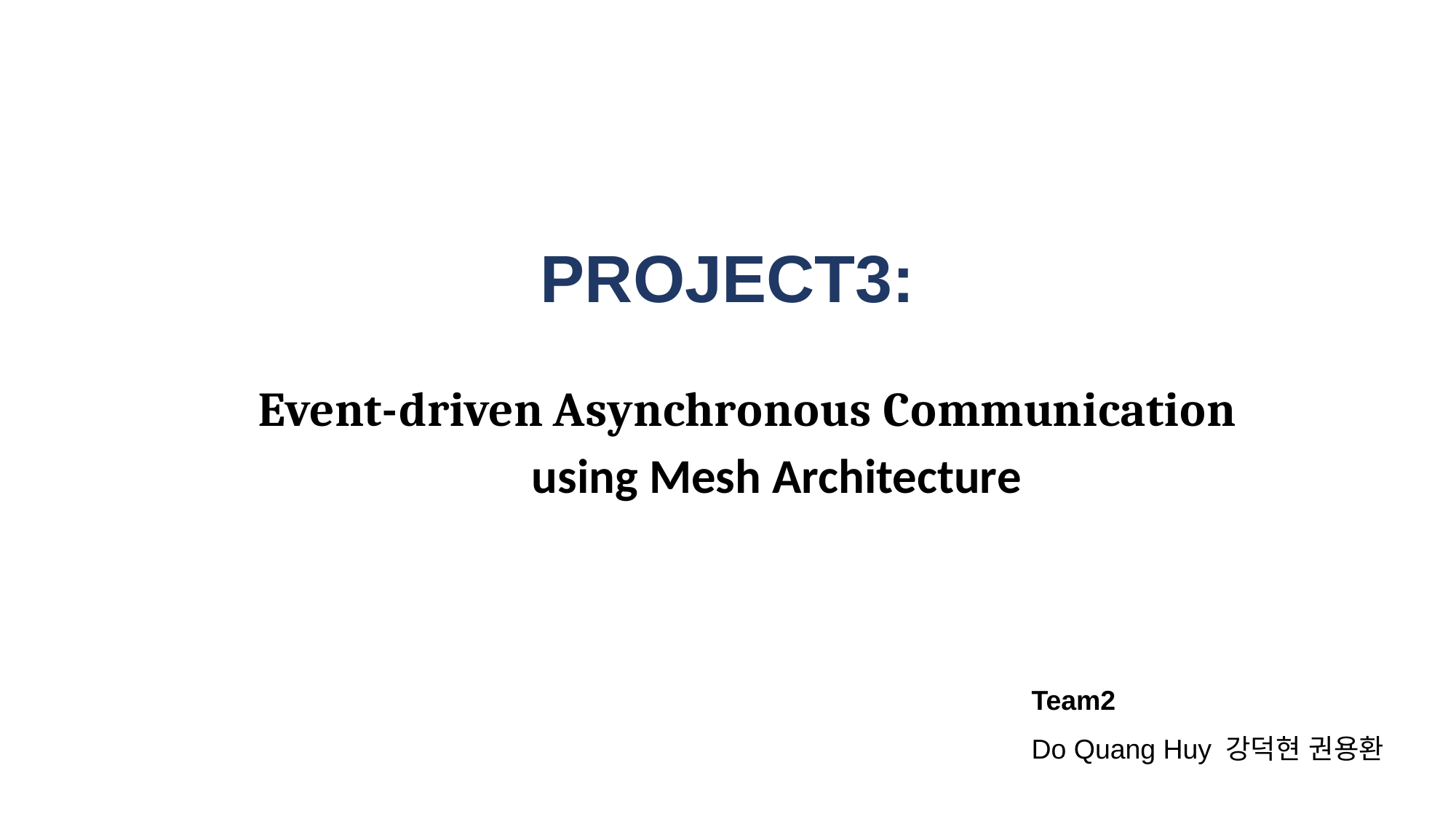

# PROJECT3:

Event-driven Asynchronous Communication
using Mesh Architecture
Team2
Do Quang Huy 강덕현 권용환